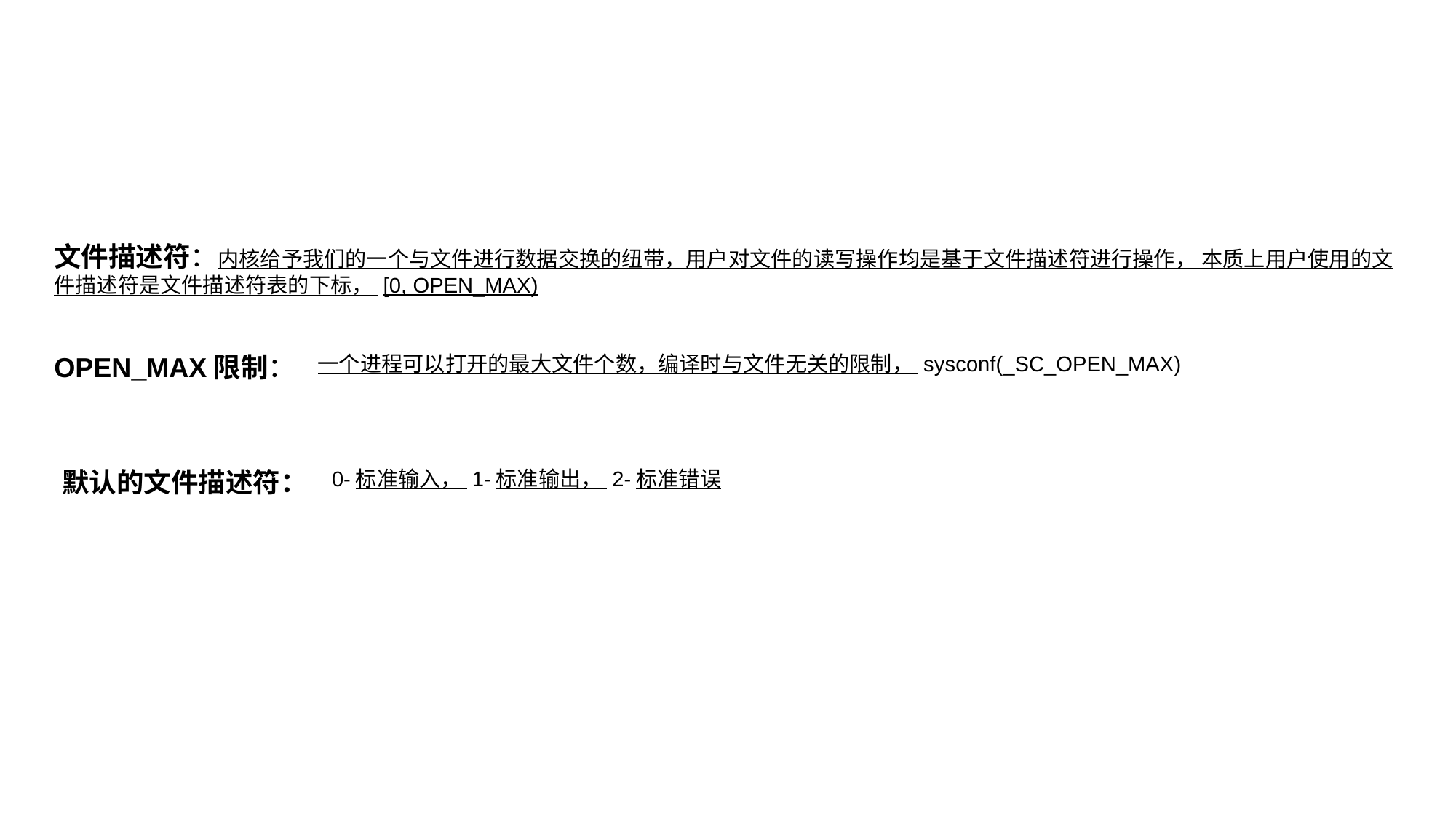

文件描述符：内核给予我们的一个与文件进行数据交换的纽带，用户对文件的读写操作均是基于文件描述符进行操作， 本质上用户使用的文件描述符是文件描述符表的下标， [0, OPEN_MAX)
OPEN_MAX限制：
一个进程可以打开的最大文件个数，编译时与文件无关的限制， sysconf(_SC_OPEN_MAX)
默认的文件描述符：
0-标准输入， 1-标准输出， 2-标准错误